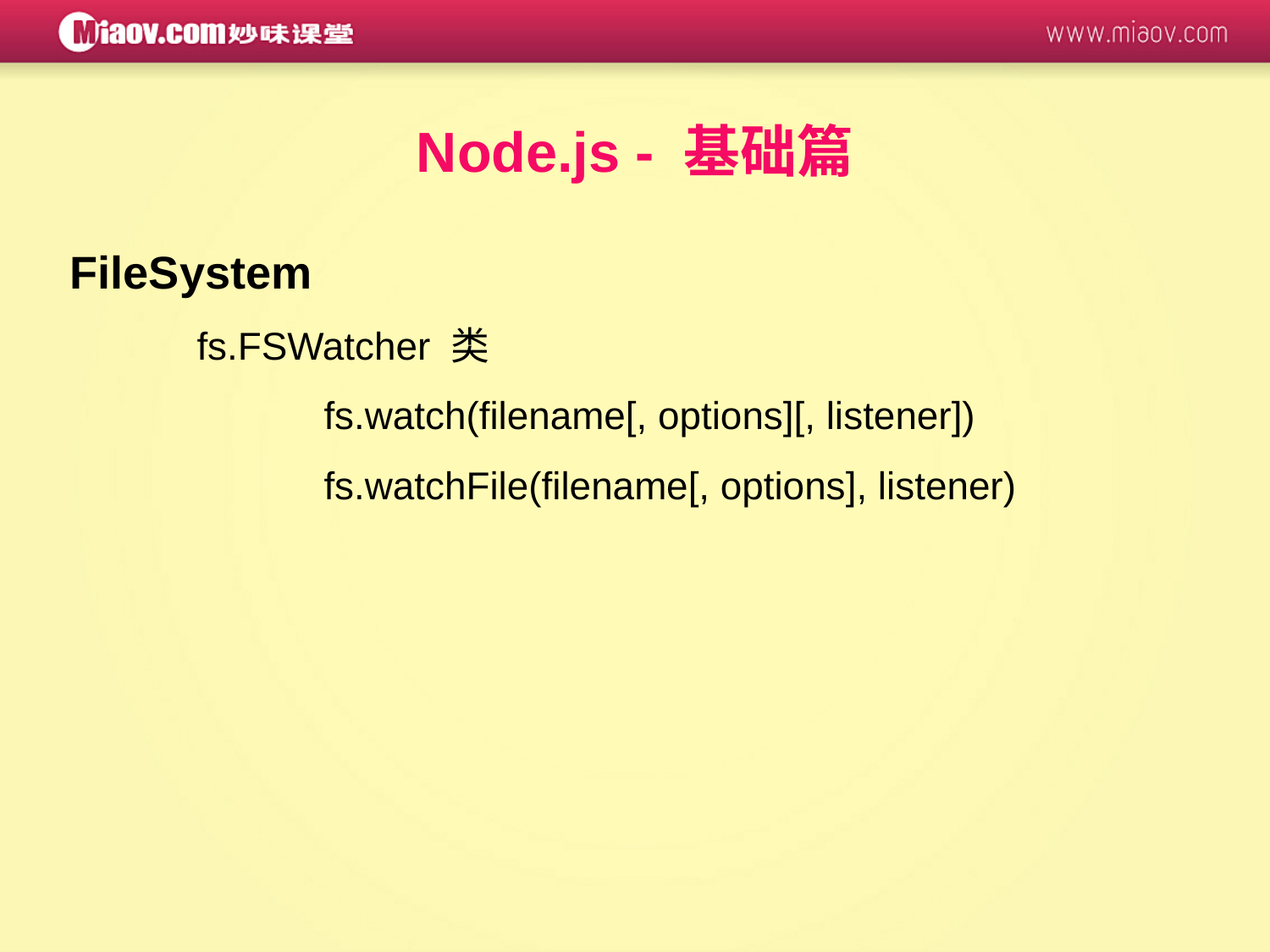

Node.js - 基础篇
FileSystem
	fs.FSWatcher 类
		fs.watch(filename[, options][, listener])
		fs.watchFile(filename[, options], listener)